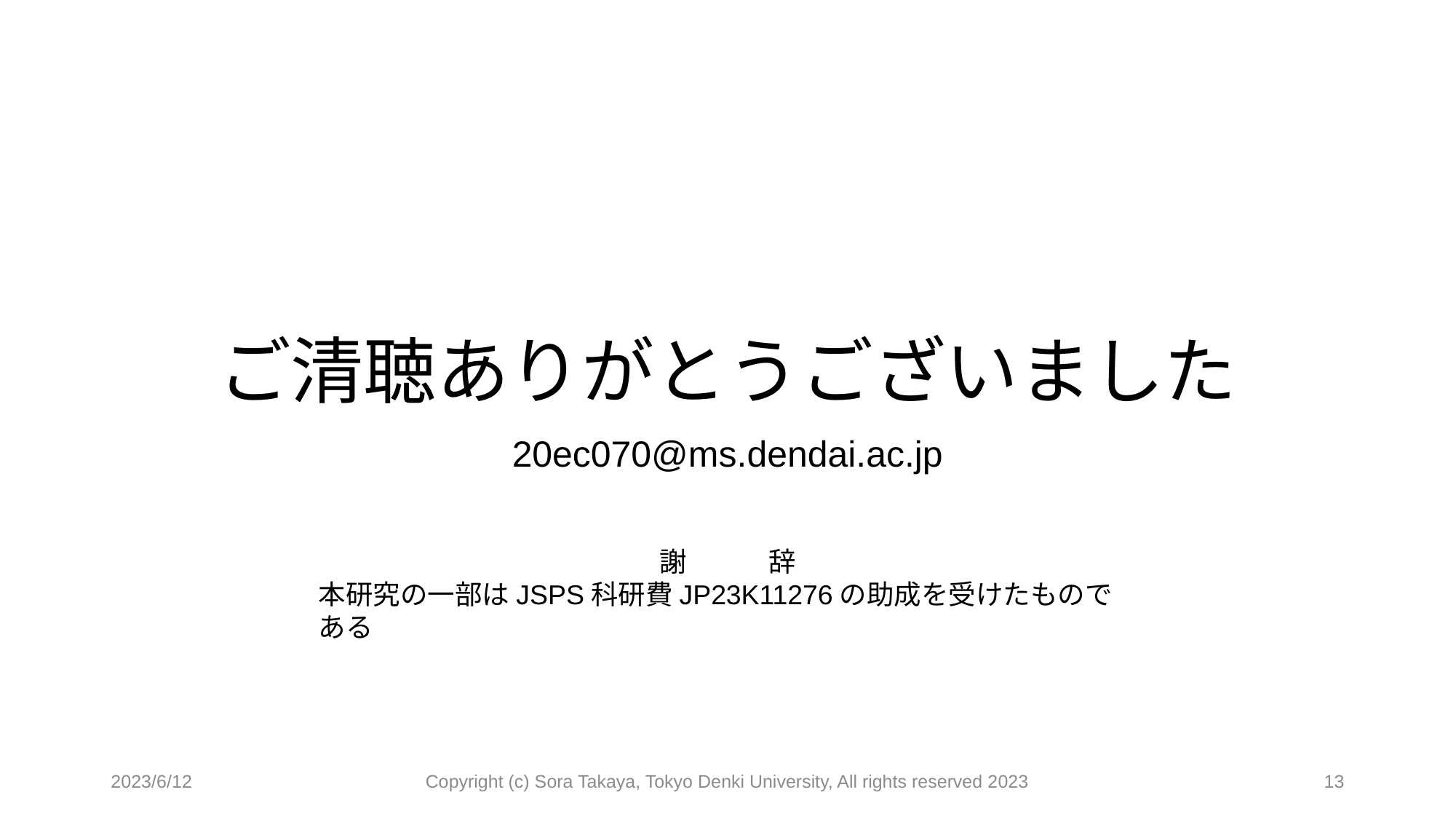

# ご清聴ありがとうございました
20ec070@ms.dendai.ac.jp
謝　　　辞
本研究の一部はJSPS科研費JP23K11276の助成を受けたものである
2023/6/12
13
Copyright (c) Sora Takaya, Tokyo Denki University, All rights reserved 2023